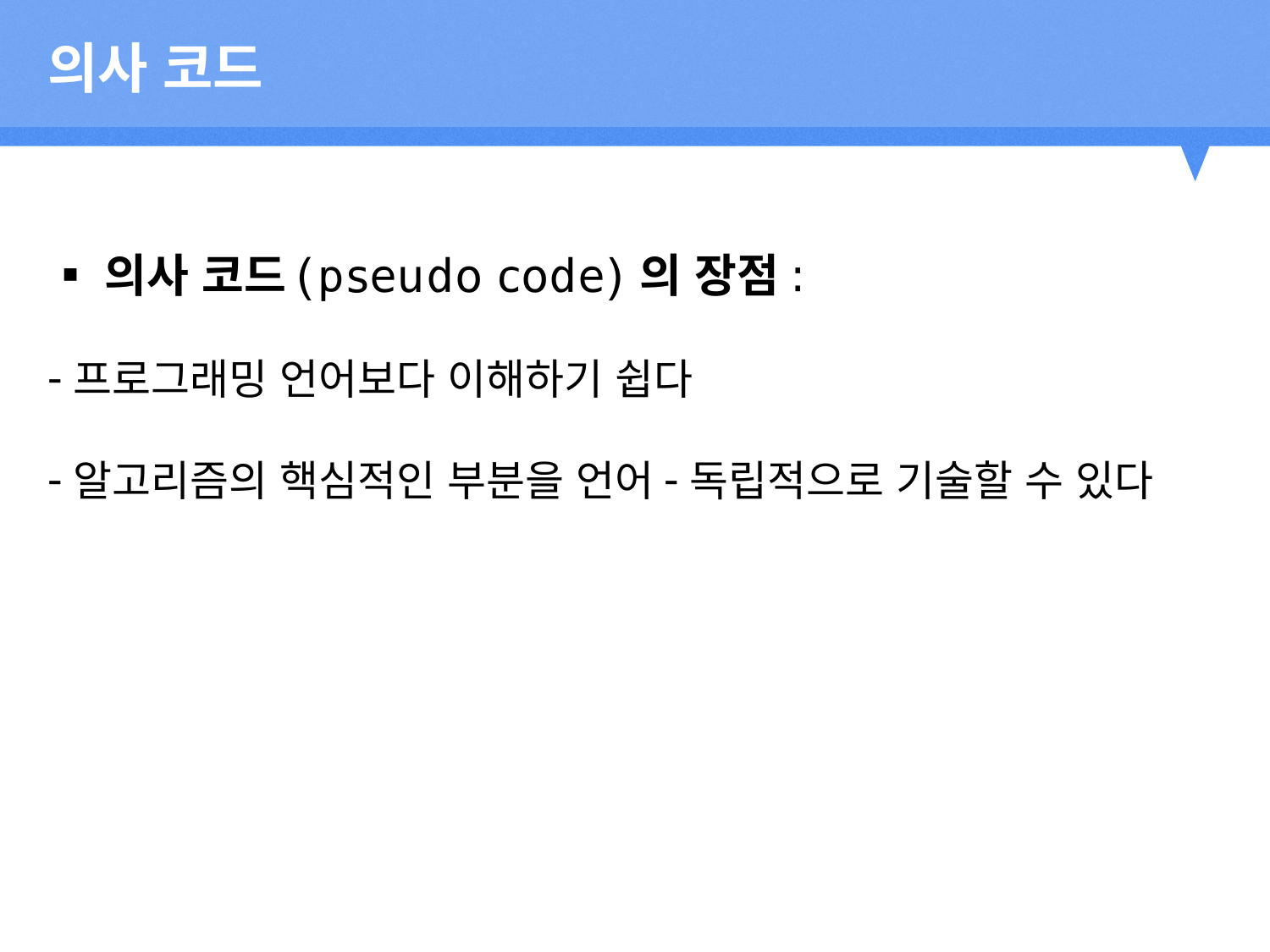

의사 코드
▪의사 코드(pseudo code)의 장점:

-프로그래밍 언어보다 이해하기 쉽다

-알고리즘의 핵심적인 부분을 언어-독립적으로 기술할 수 있다
2012
2011
2013